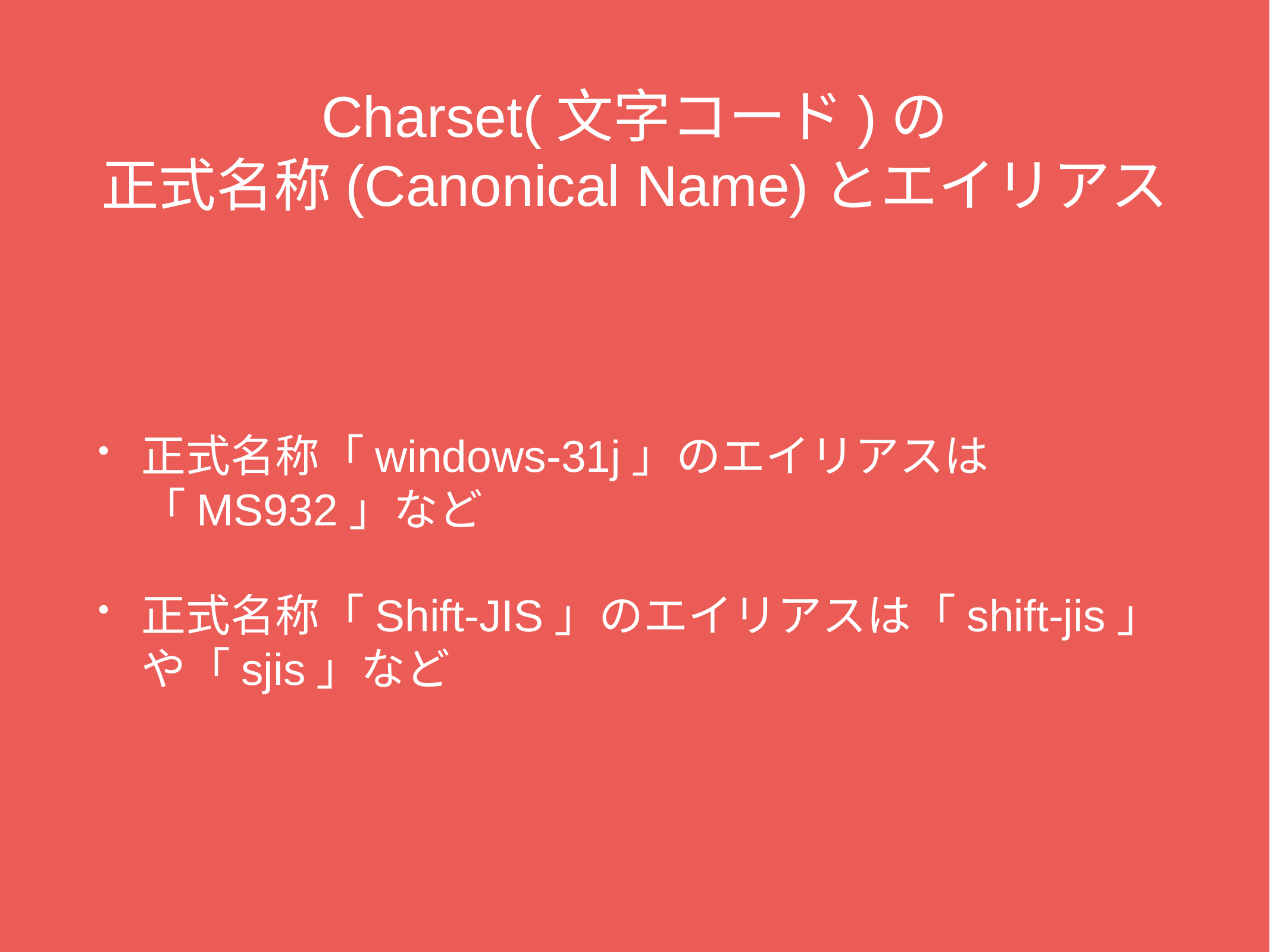

# Charset(文字コード)の
正式名称(Canonical Name)とエイリアス
正式名称「windows-31j」のエイリアスは「MS932」など
正式名称「Shift-JIS」のエイリアスは「shift-jis」や「sjis」など